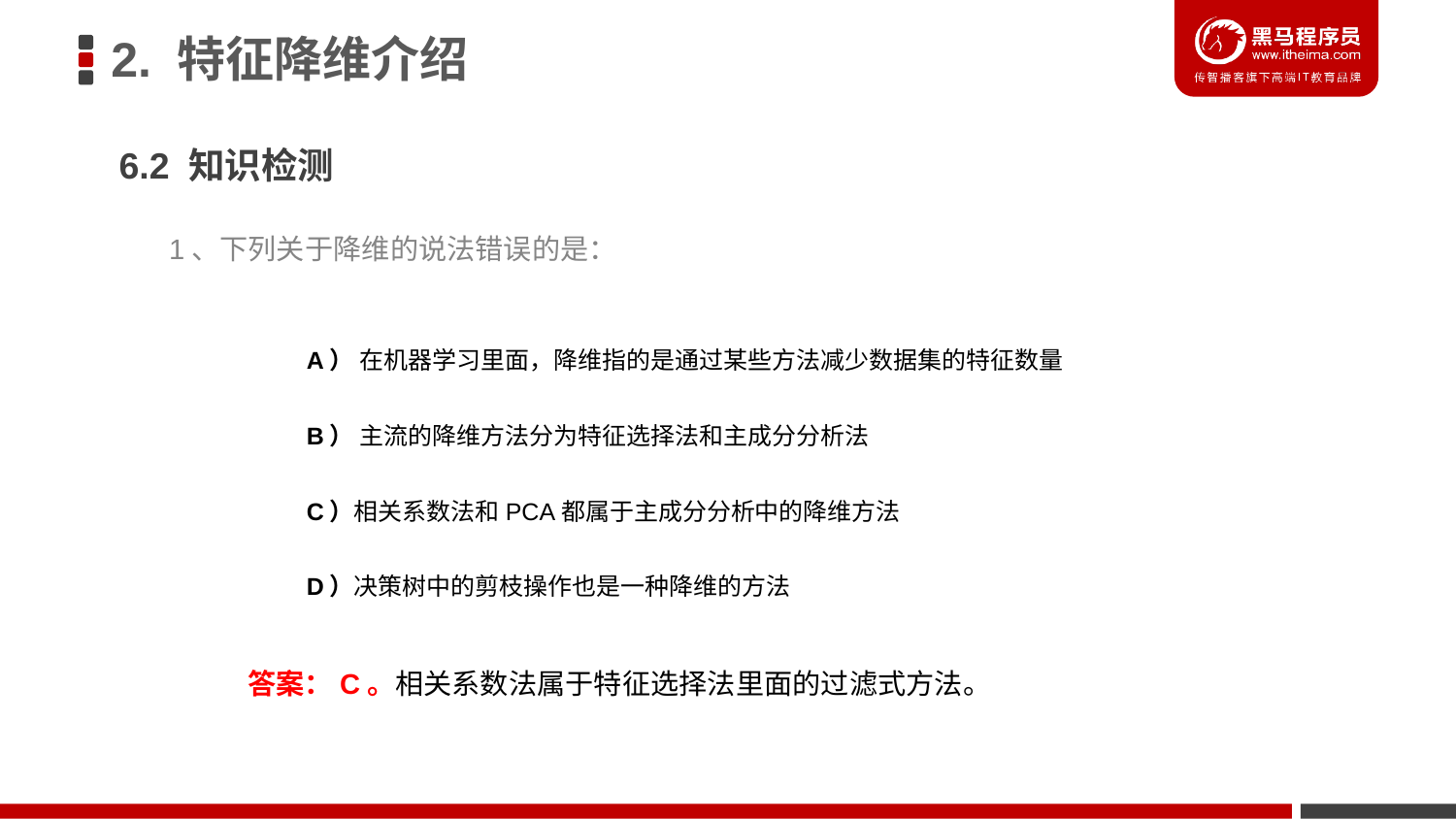

2. 特征降维介绍
6.2 知识检测
1、下列关于降维的说法错误的是：
A） 在机器学习里面，降维指的是通过某些方法减少数据集的特征数量

B） 主流的降维方法分为特征选择法和主成分分析法

C）相关系数法和PCA都属于主成分分析中的降维方法

D）决策树中的剪枝操作也是一种降维的方法
答案：C。相关系数法属于特征选择法里面的过滤式方法。